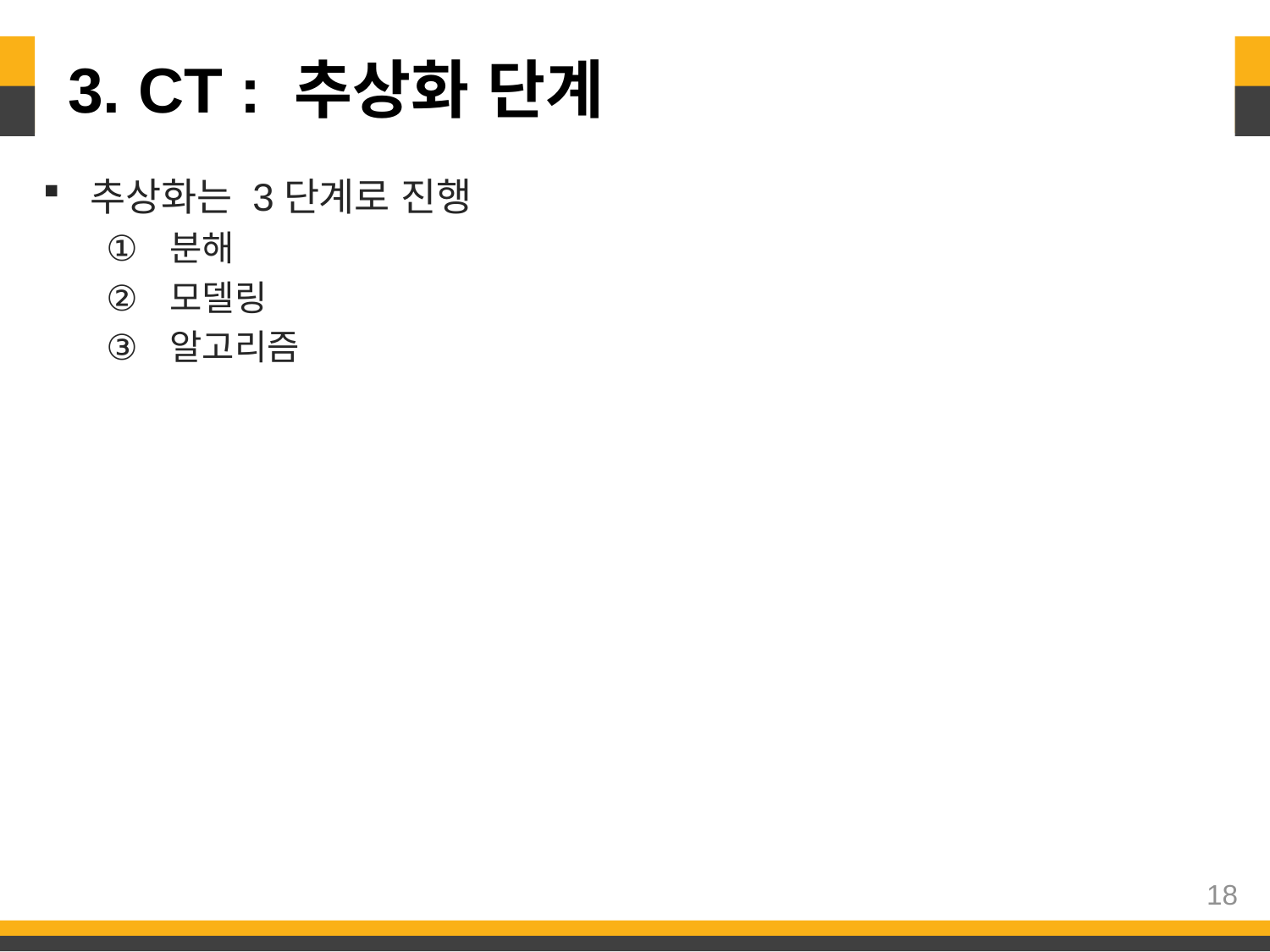

# 3. CT : 추상화 단계
추상화는 3단계로 진행
분해
모델링
알고리즘

18